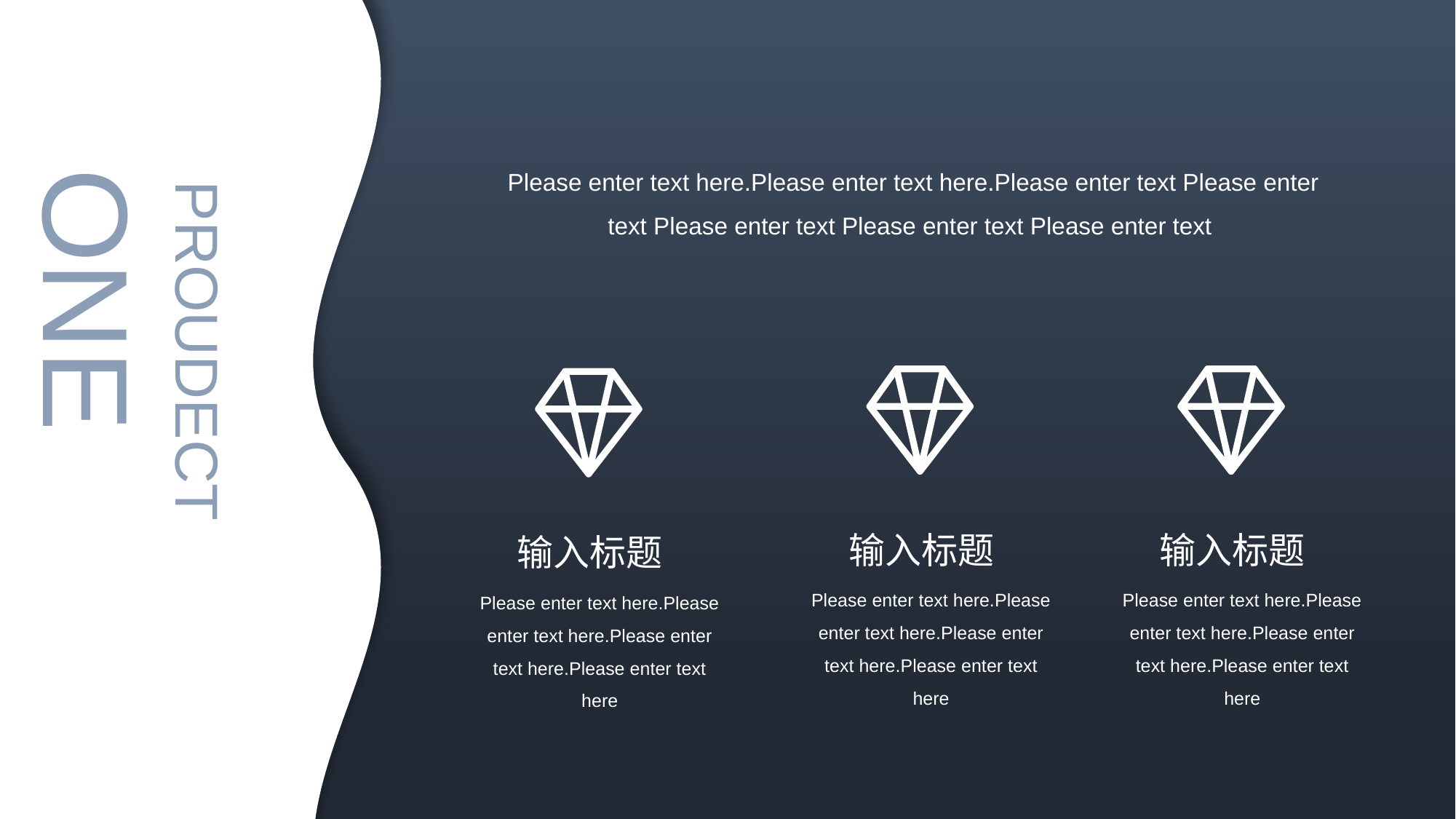

Please enter text here.Please enter text here.Please enter text Please enter text Please enter text Please enter text Please enter text
ONE
PROUDECT

输入标题
输入标题
输入标题
Please enter text here.Please enter text here.Please enter text here.Please enter text here
Please enter text here.Please enter text here.Please enter text here.Please enter text here
Please enter text here.Please enter text here.Please enter text here.Please enter text here